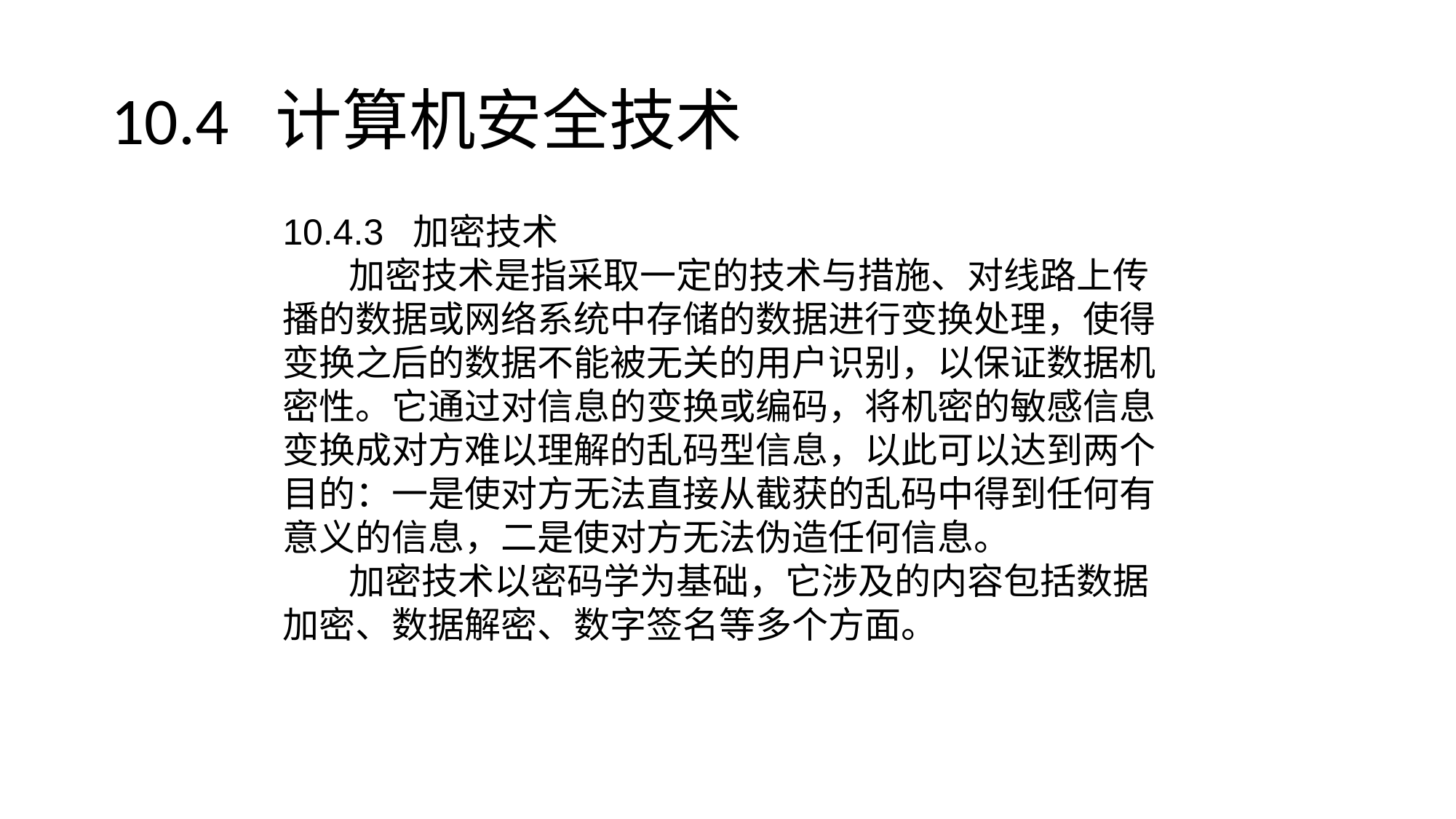

10.4  计算机安全技术
10.4.3  加密技术
       加密技术是指采取一定的技术与措施、对线路上传播的数据或网络系统中存储的数据进行变换处理，使得变换之后的数据不能被无关的用户识别，以保证数据机密性。它通过对信息的变换或编码，将机密的敏感信息变换成对方难以理解的乱码型信息，以此可以达到两个目的：一是使对方无法直接从截获的乱码中得到任何有意义的信息，二是使对方无法伪造任何信息。
       加密技术以密码学为基础，它涉及的内容包括数据加密、数据解密、数字签名等多个方面。
13